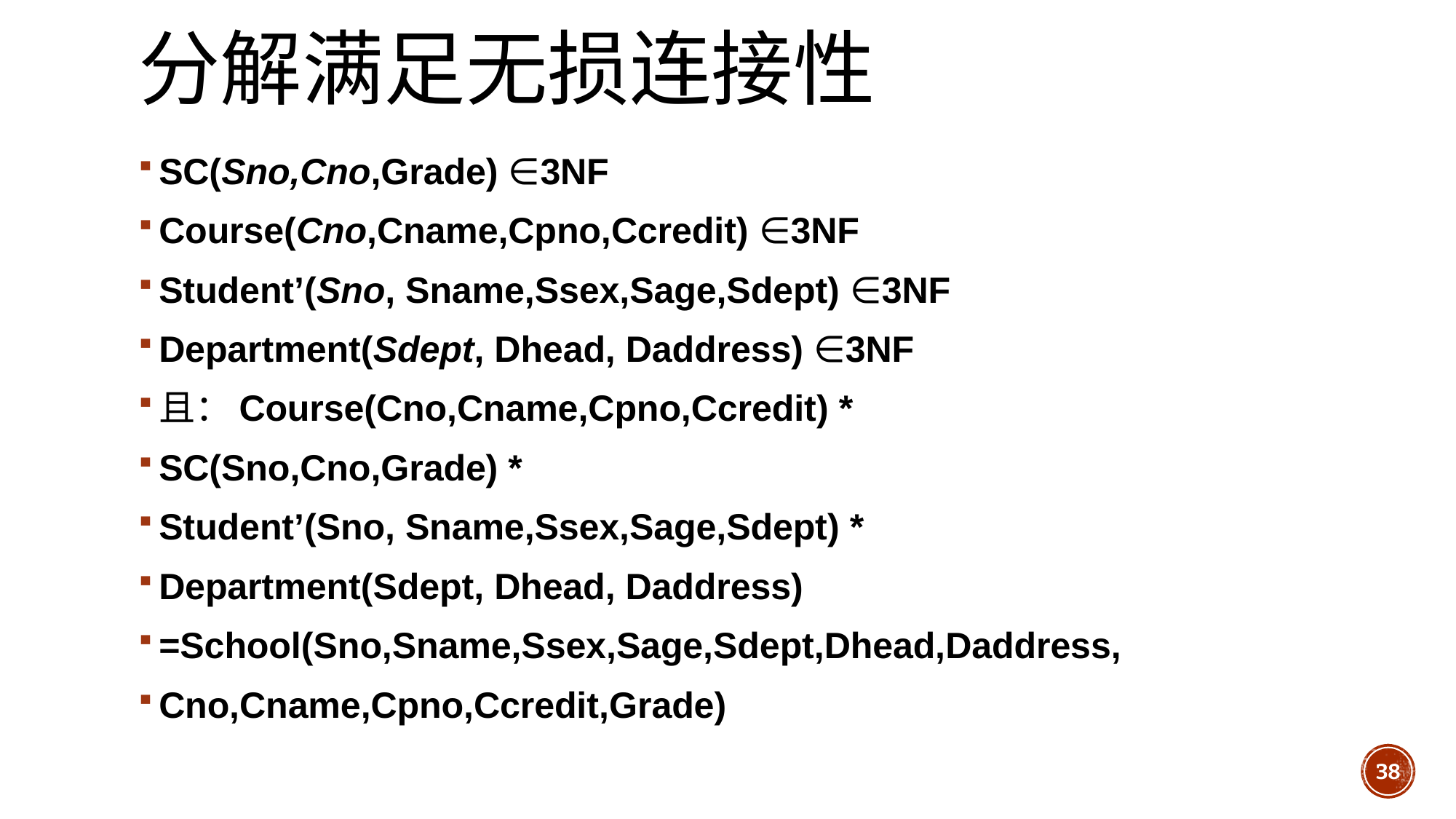

# 分解满足无损连接性
SC(Sno,Cno,Grade) ∈3NF
Course(Cno,Cname,Cpno,Ccredit) ∈3NF
Student’(Sno, Sname,Ssex,Sage,Sdept) ∈3NF
Department(Sdept, Dhead, Daddress) ∈3NF
且：Course(Cno,Cname,Cpno,Ccredit) *
SC(Sno,Cno,Grade) *
Student’(Sno, Sname,Ssex,Sage,Sdept) *
Department(Sdept, Dhead, Daddress)
=School(Sno,Sname,Ssex,Sage,Sdept,Dhead,Daddress,
Cno,Cname,Cpno,Ccredit,Grade)
38